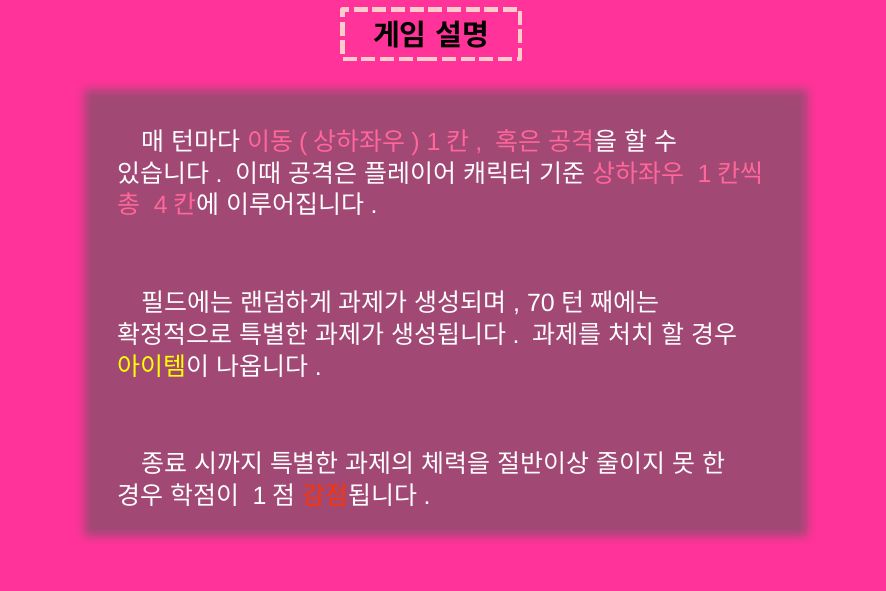

게임 설명

매 턴마다 이동(상하좌우) 1칸, 혹은 공격을 할 수 있습니다. 이때 공격은 플레이어 캐릭터 기준 상하좌우 1칸씩 총 4칸에 이루어집니다.

필드에는 랜덤하게 과제가 생성되며, 70턴 째에는 확정적으로 특별한 과제가 생성됩니다. 과제를 처치 할 경우 아이템이 나옵니다.

종료 시까지 특별한 과제의 체력을 절반이상 줄이지 못 한 경우 학점이 1점 감점됩니다.